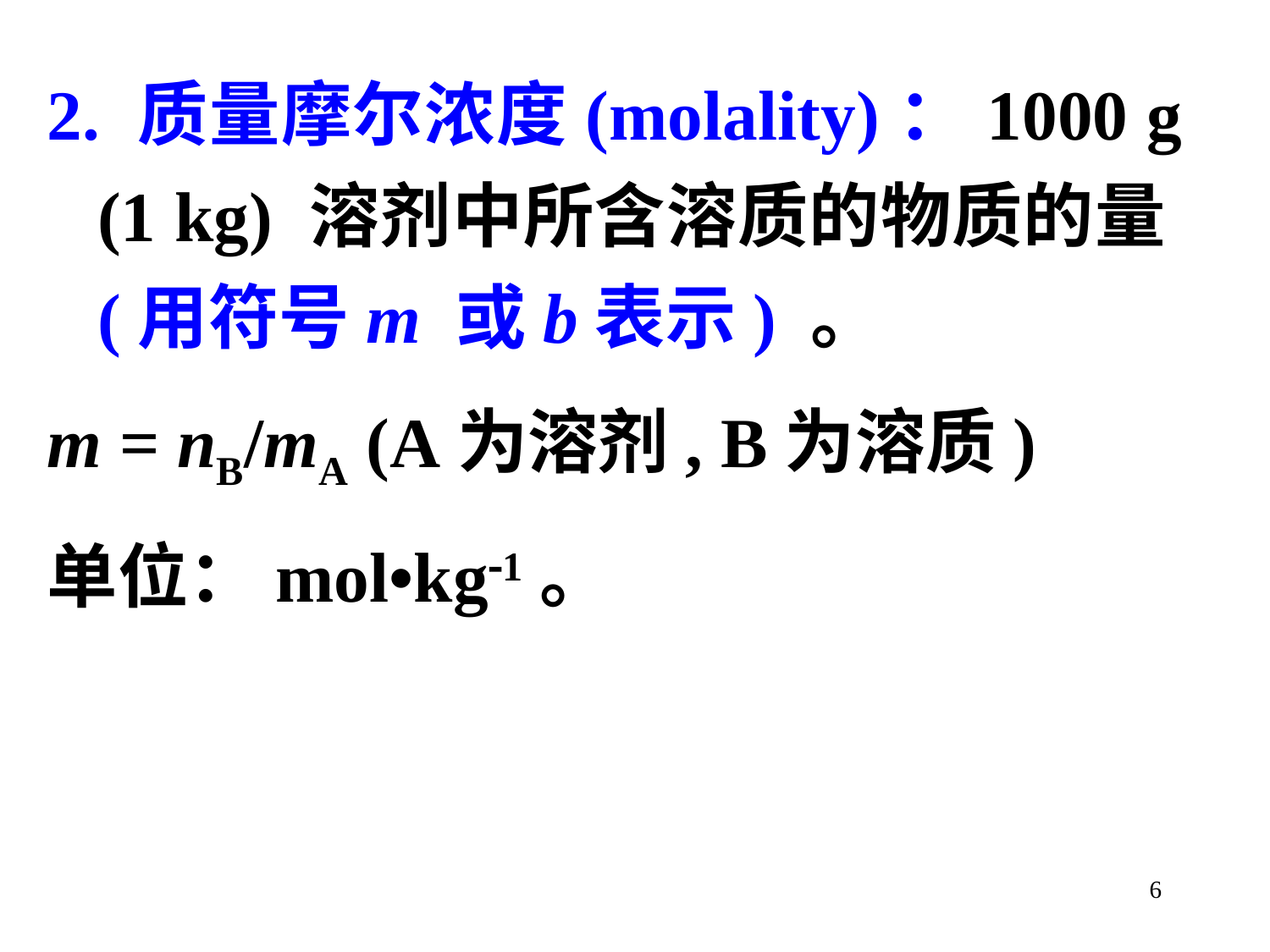

2. 质量摩尔浓度(molality)：1000 g (1 kg) 溶剂中所含溶质的物质的量(用符号m 或b表示) 。
m = nB/mA  (A为溶剂, B为溶质)
单位：mol•kg−1。
6